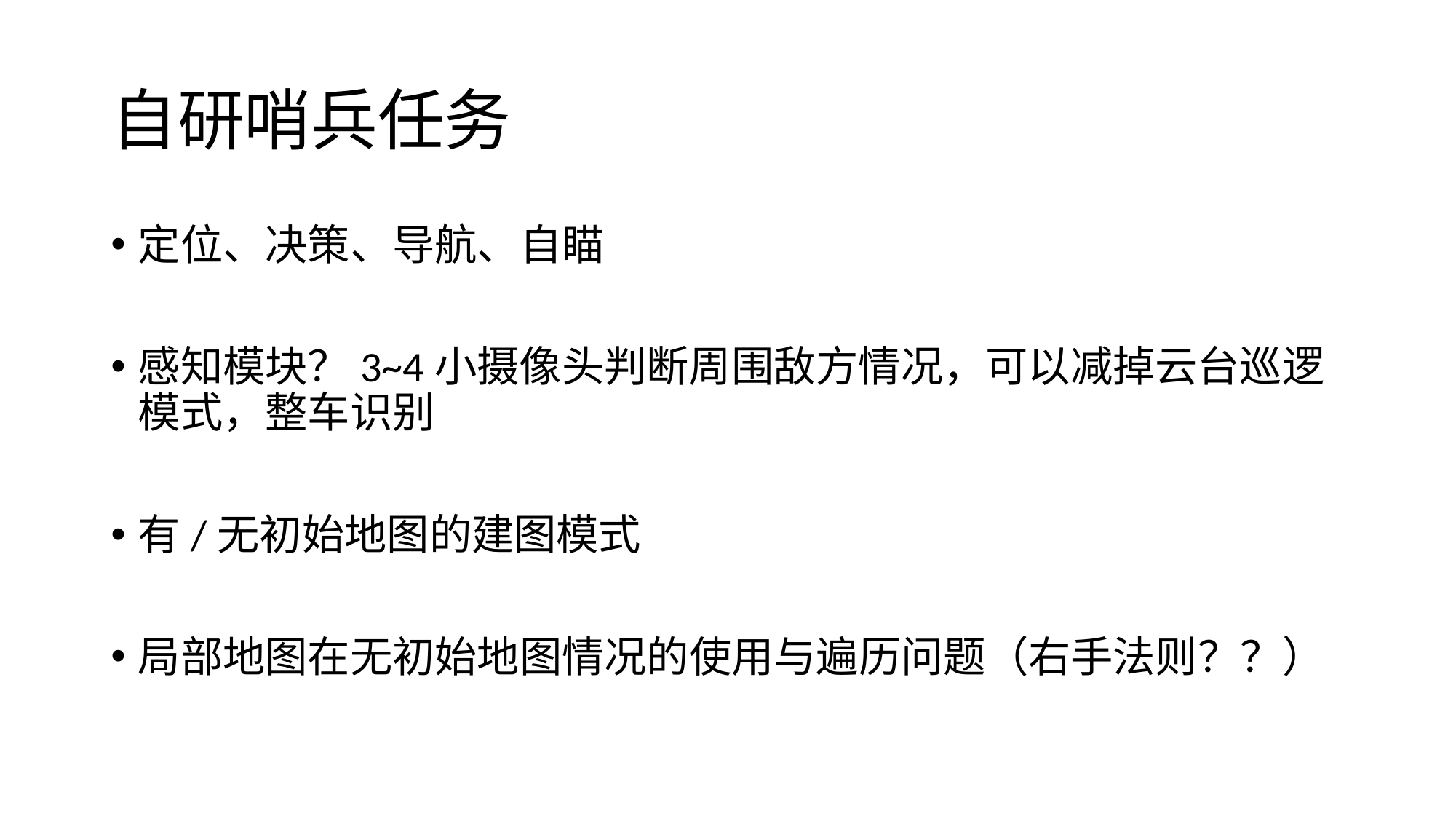

# 自研哨兵任务
定位、决策、导航、自瞄

感知模块？3~4小摄像头判断周围敌方情况，可以减掉云台巡逻模式，整车识别

有/无初始地图的建图模式

局部地图在无初始地图情况的使用与遍历问题（右手法则？？）